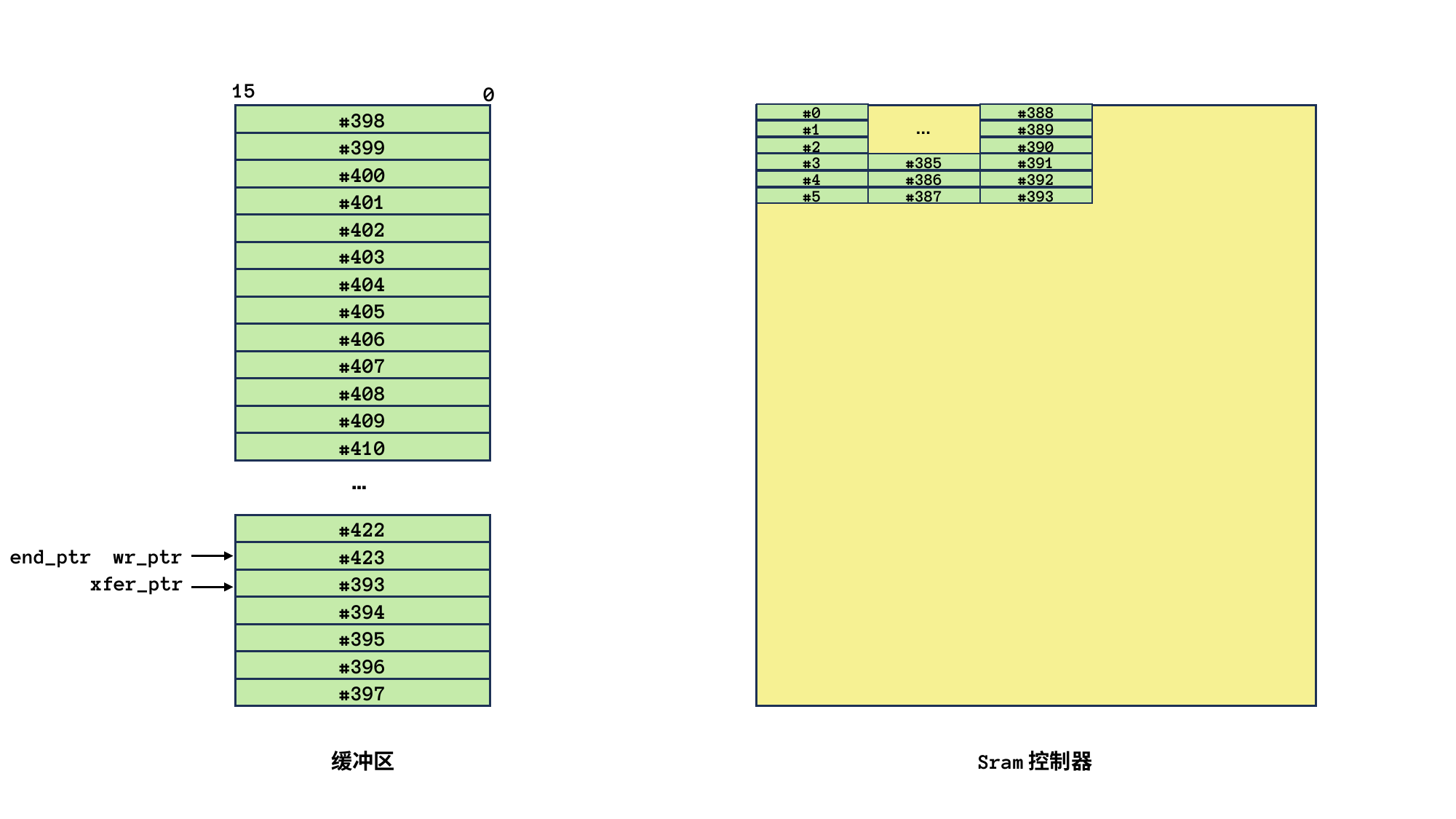

15
0
#398
#399
#400
#401
#402
#403
#404
#405
#406
#407
#408
#409
#410
…
#422
#423
#393
#394
#395
#396
#397
…
#0
#388

#1
#389
#2
#390
#3
#385
#391
#4
#386
#392
#5
#387
#393
#1
end_ptr
wr_ptr
xfer_ptr
#394
缓冲区
Sram 控制器